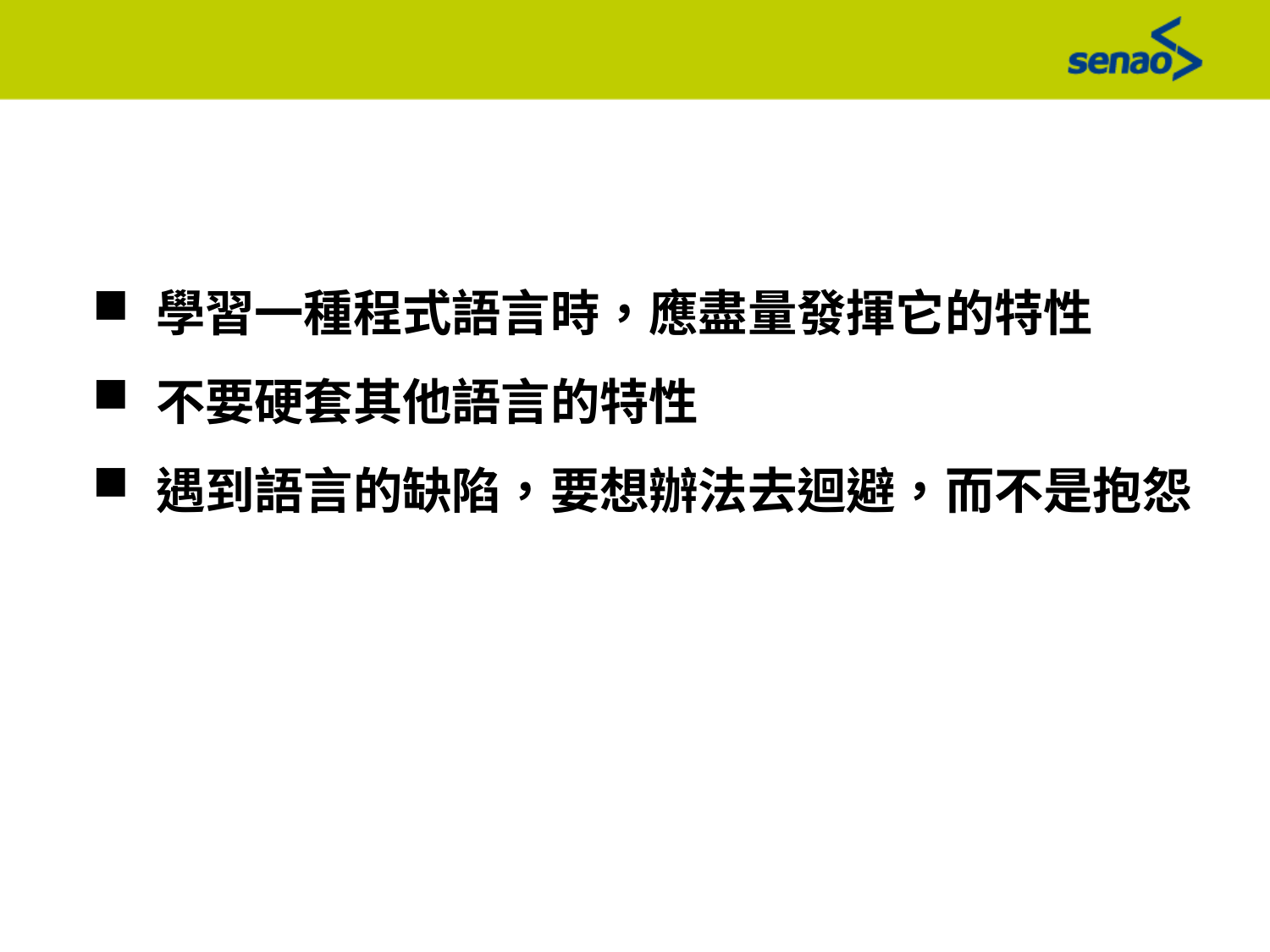

學習一種程式語言時，應盡量發揮它的特性
不要硬套其他語言的特性
遇到語言的缺陷，要想辦法去迴避，而不是抱怨